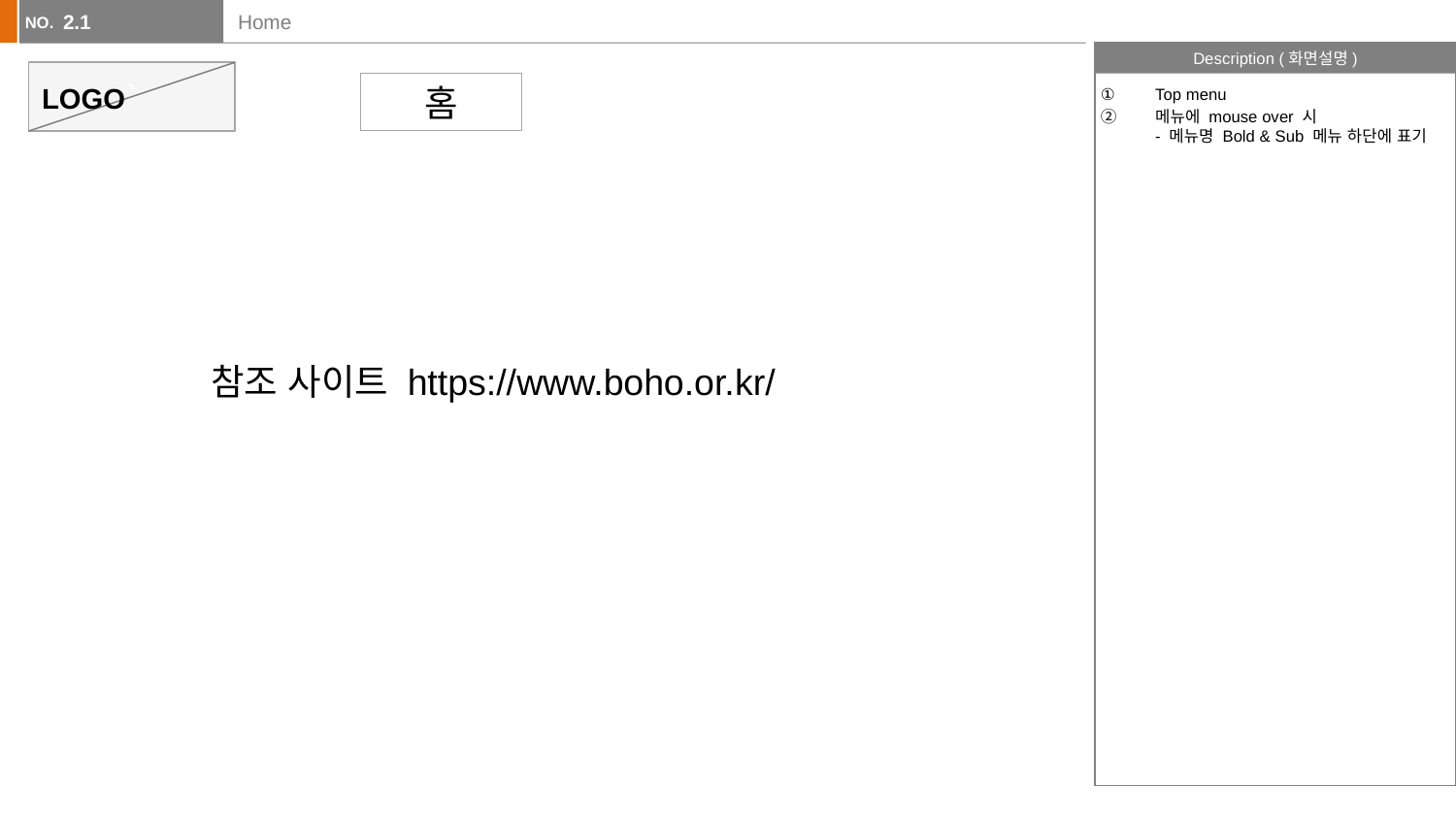

2.1
# Home
`
홈
LOGO
Top menu
메뉴에 mouse over 시
- 메뉴명 Bold & Sub 메뉴 하단에 표기

참조 사이트 https://www.boho.or.kr/